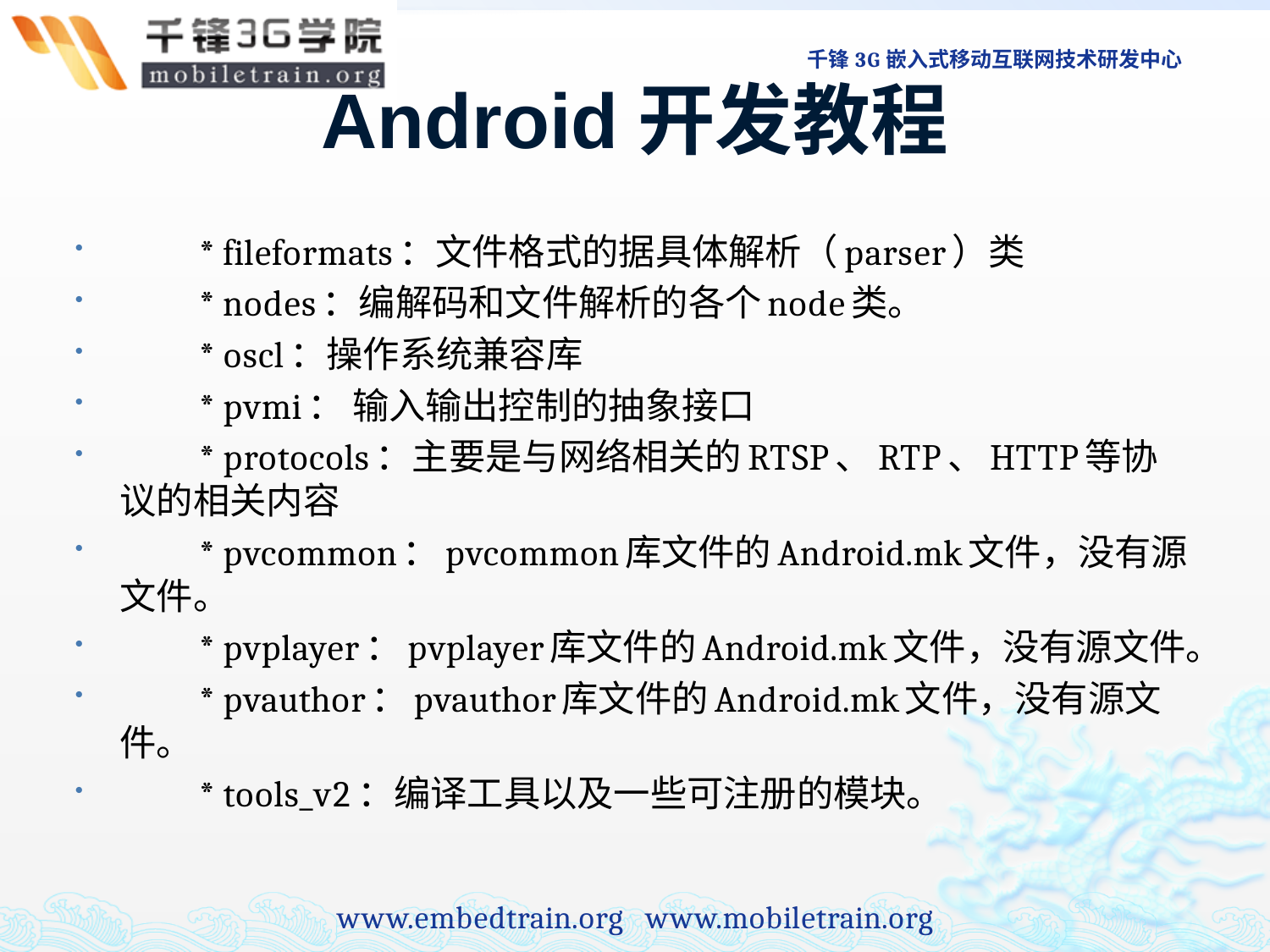

# Android开发教程
　　* fileformats：文件格式的据具体解析（parser）类
　　* nodes：编解码和文件解析的各个node类。
　　* oscl：操作系统兼容库
　　* pvmi： 输入输出控制的抽象接口
　　* protocols：主要是与网络相关的RTSP、RTP、HTTP等协议的相关内容
　　* pvcommon：pvcommon库文件的Android.mk文件，没有源文件。
　　* pvplayer：pvplayer库文件的Android.mk文件，没有源文件。
　　* pvauthor：pvauthor库文件的Android.mk文件，没有源文件。
　　* tools_v2：编译工具以及一些可注册的模块。